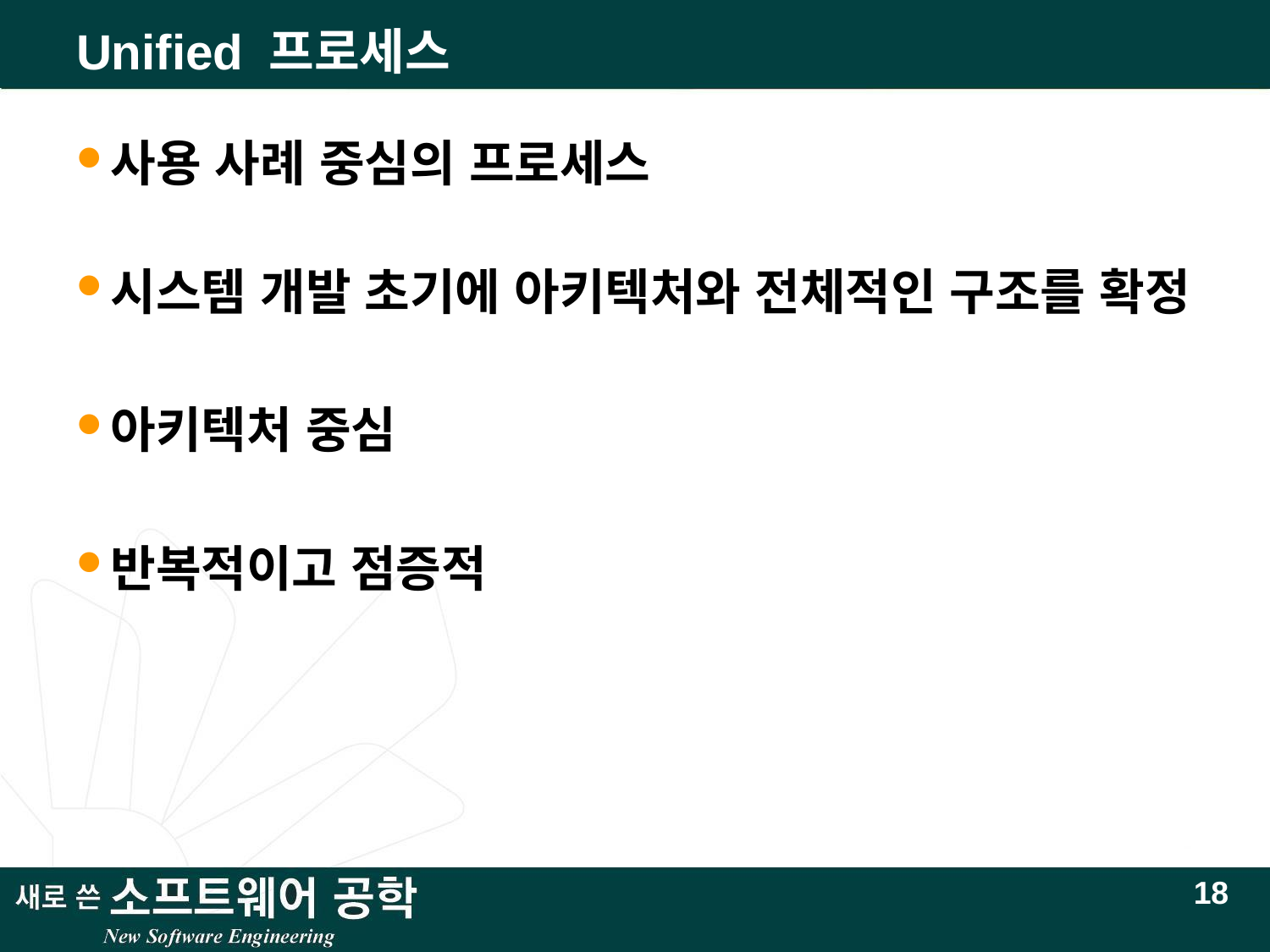

# Unified 프로세스
사용 사례 중심의 프로세스

시스템 개발 초기에 아키텍처와 전체적인 구조를 확정

아키텍처 중심

반복적이고 점증적